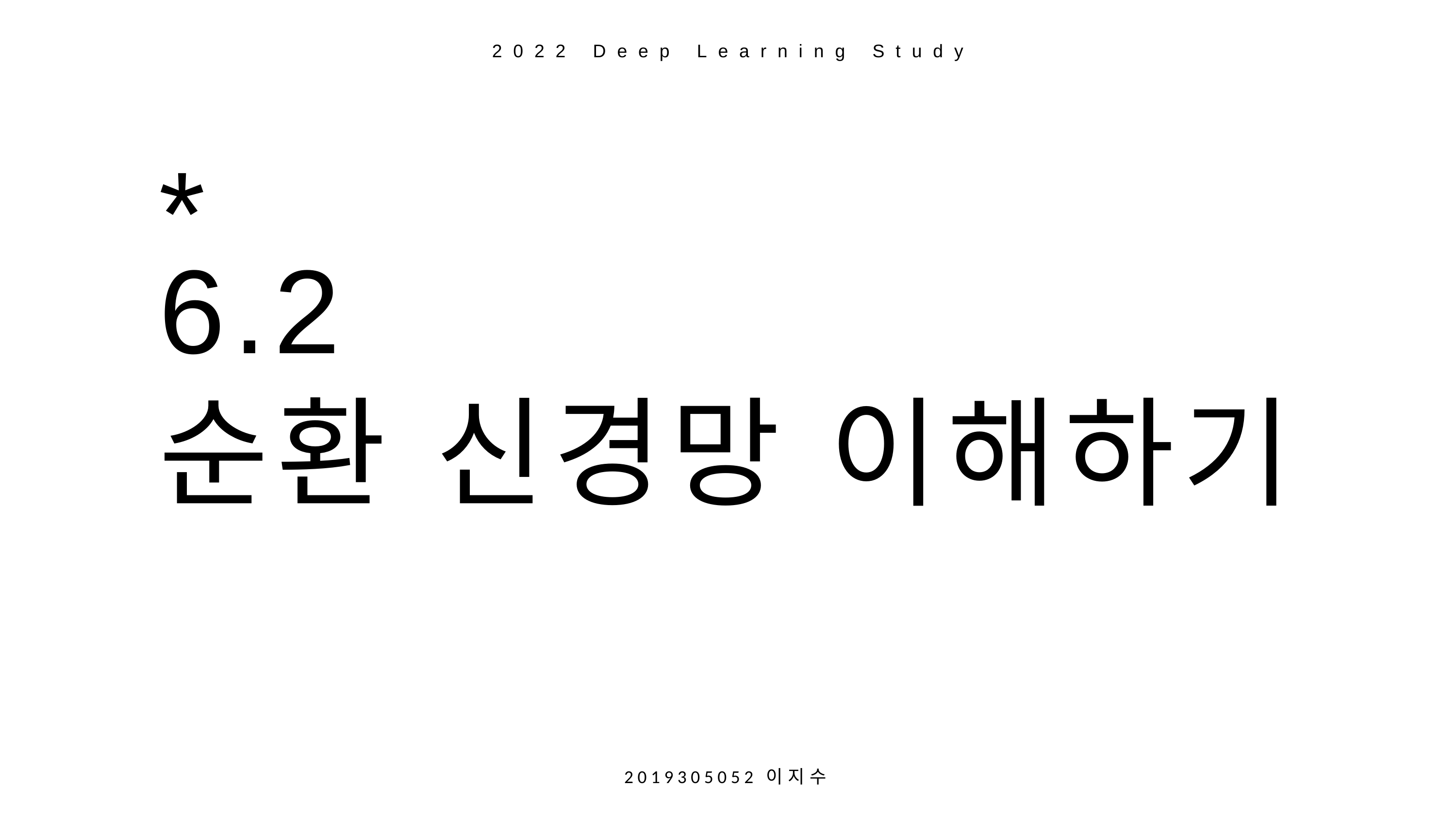

2022 Deep Learning Study
*
6.2
순환 신경망 이해하기
2 0 1 9 3 0 5 0 5 2  이 지 수